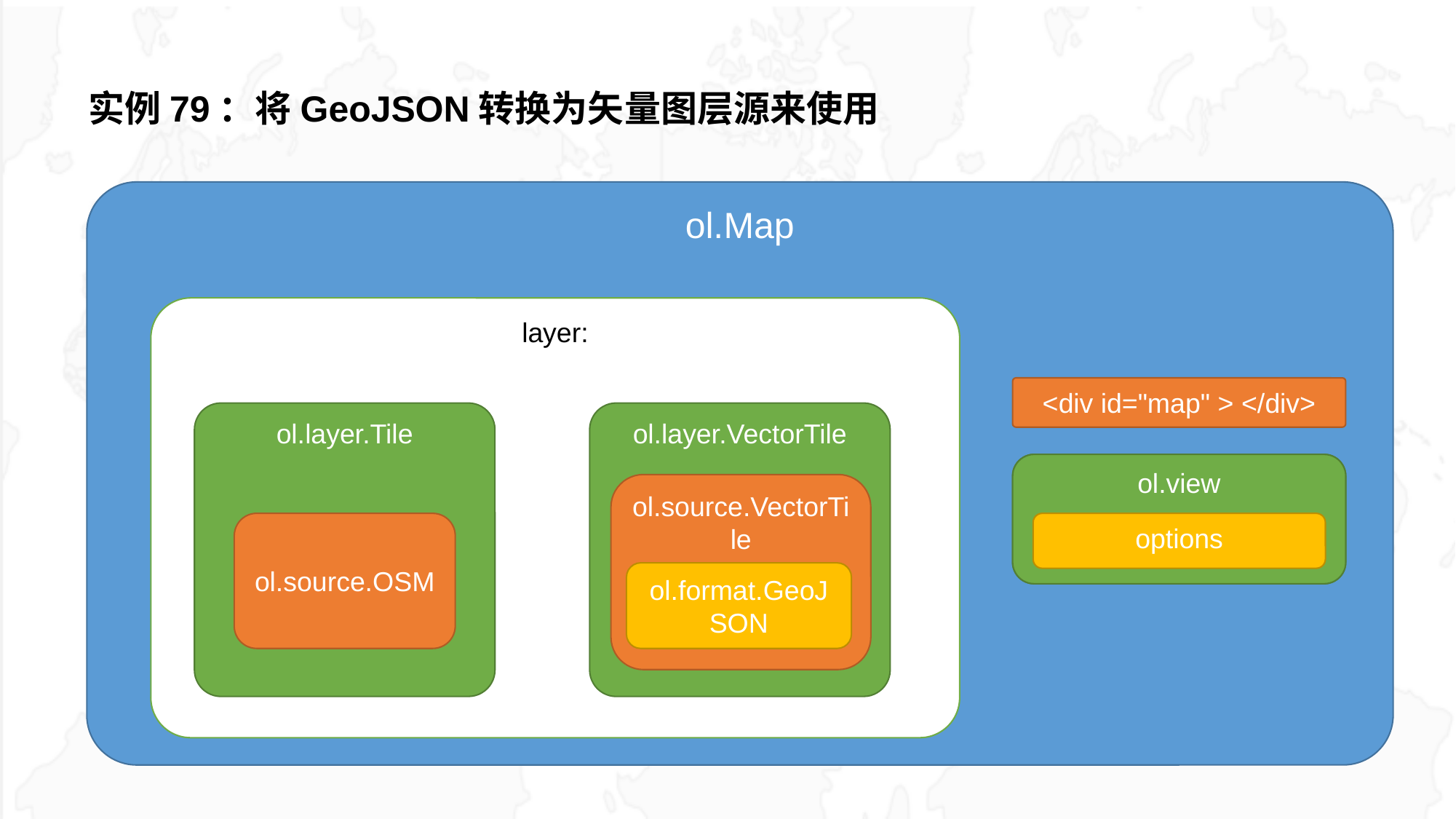

# 实例79：将GeoJSON转换为矢量图层源来使用
ol.Map

layer:
<div id="map" > </div>
ol.layer.Tile
ol.layer.VectorTile
view:ol.view
ol.view
options
options
ol.source.VectorTile
ol.source.OSM
ol.format.GeoJSON